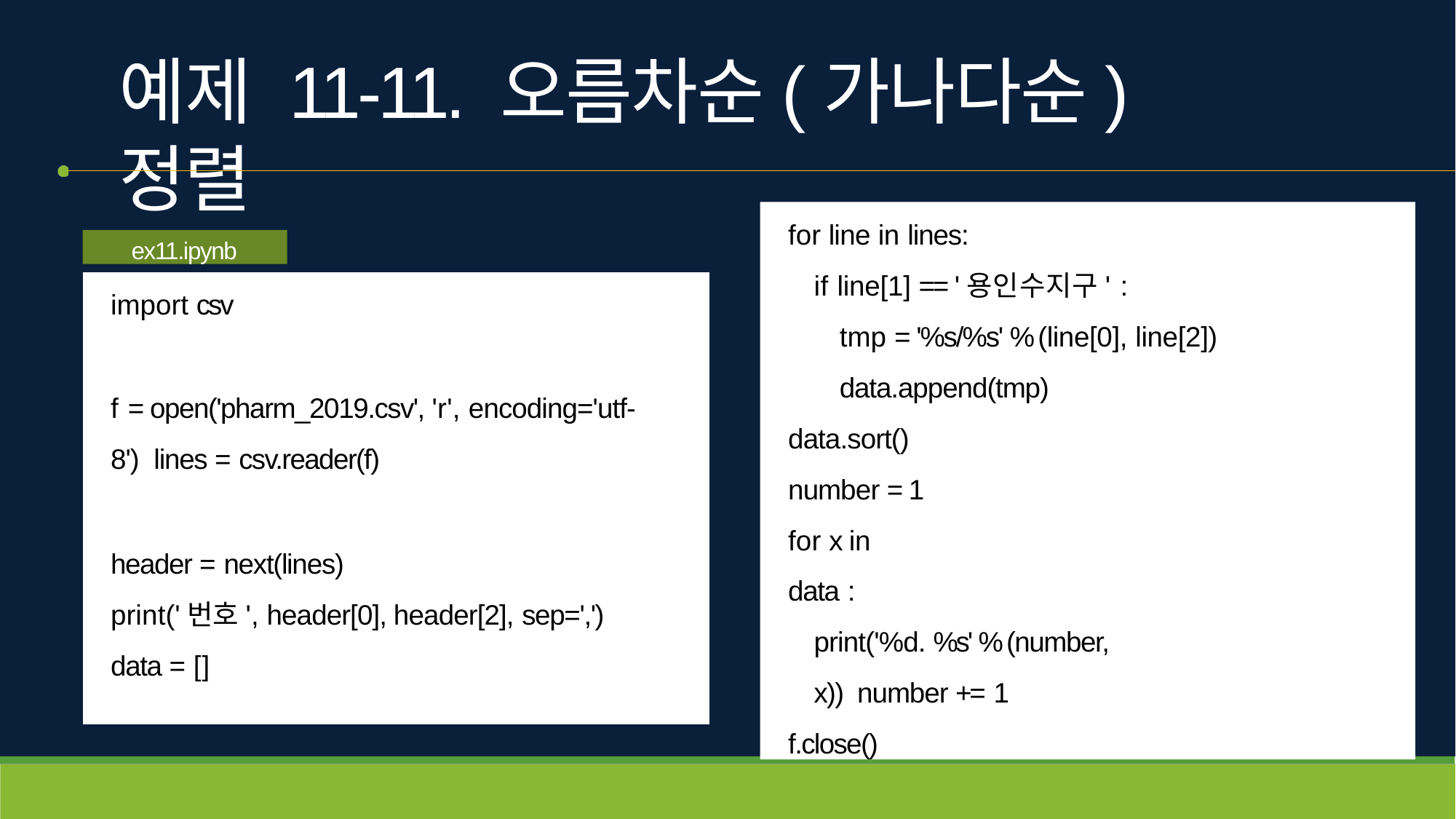

# 예제 11-11. 오름차순(가나다순) 정렬

for line in lines:
if line[1] == '용인수지구' :
tmp = '%s/%s' % (line[0], line[2])
data.append(tmp)
data.sort()  number = 1  for x in data :
print('%d. %s' % (number, x))  number += 1
f.close()
ex11.ipynb

import csv

f = open('pharm_2019.csv', 'r', encoding='utf-8')  lines = csv.reader(f)

header = next(lines)
print('번호', header[0], header[2], sep=',')
data = []